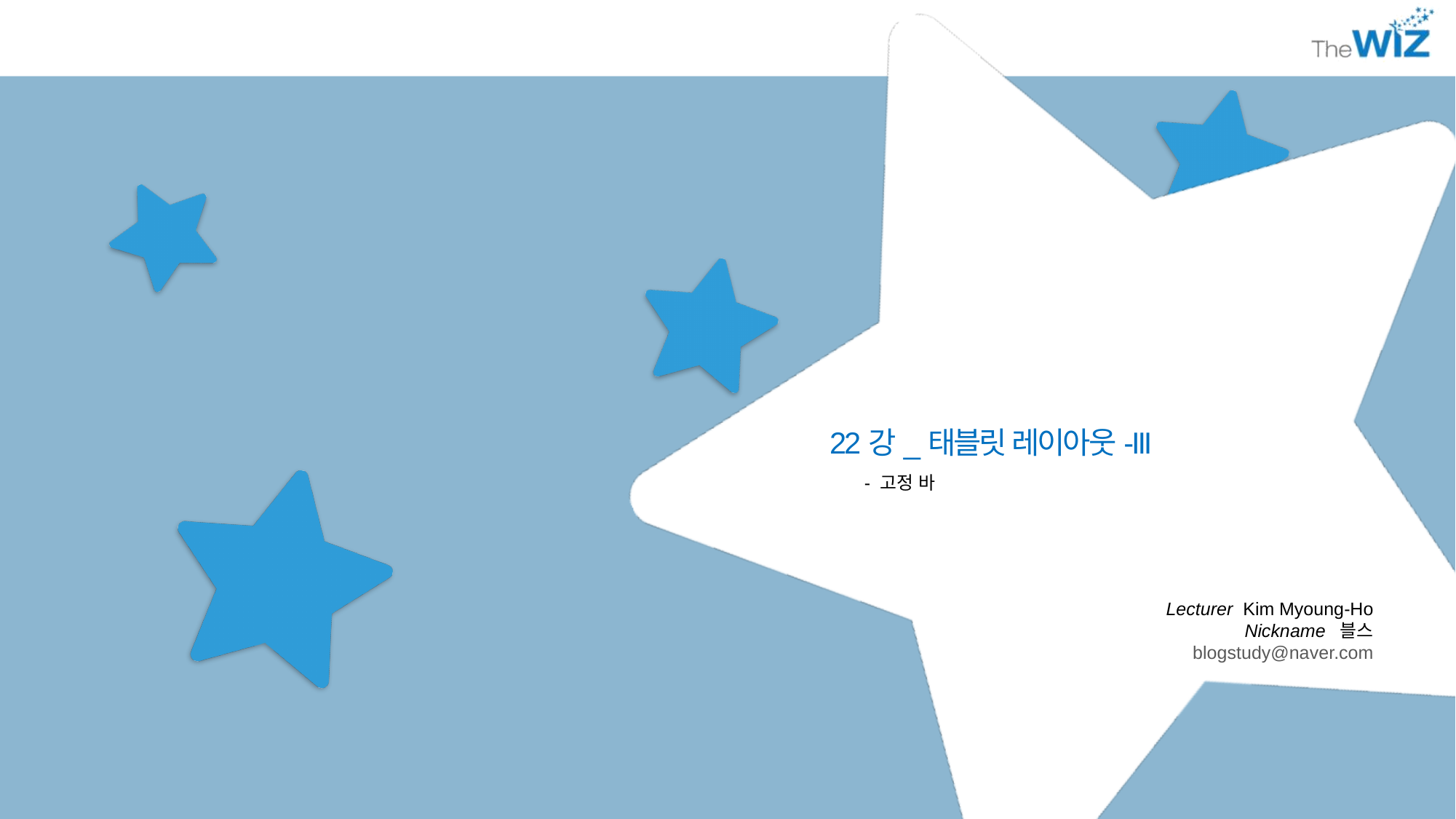

22강_태블릿 레이아웃-III
 - 고정 바
Lecturer  Kim Myoung-Ho
Nickname  블스
blogstudy@naver.com